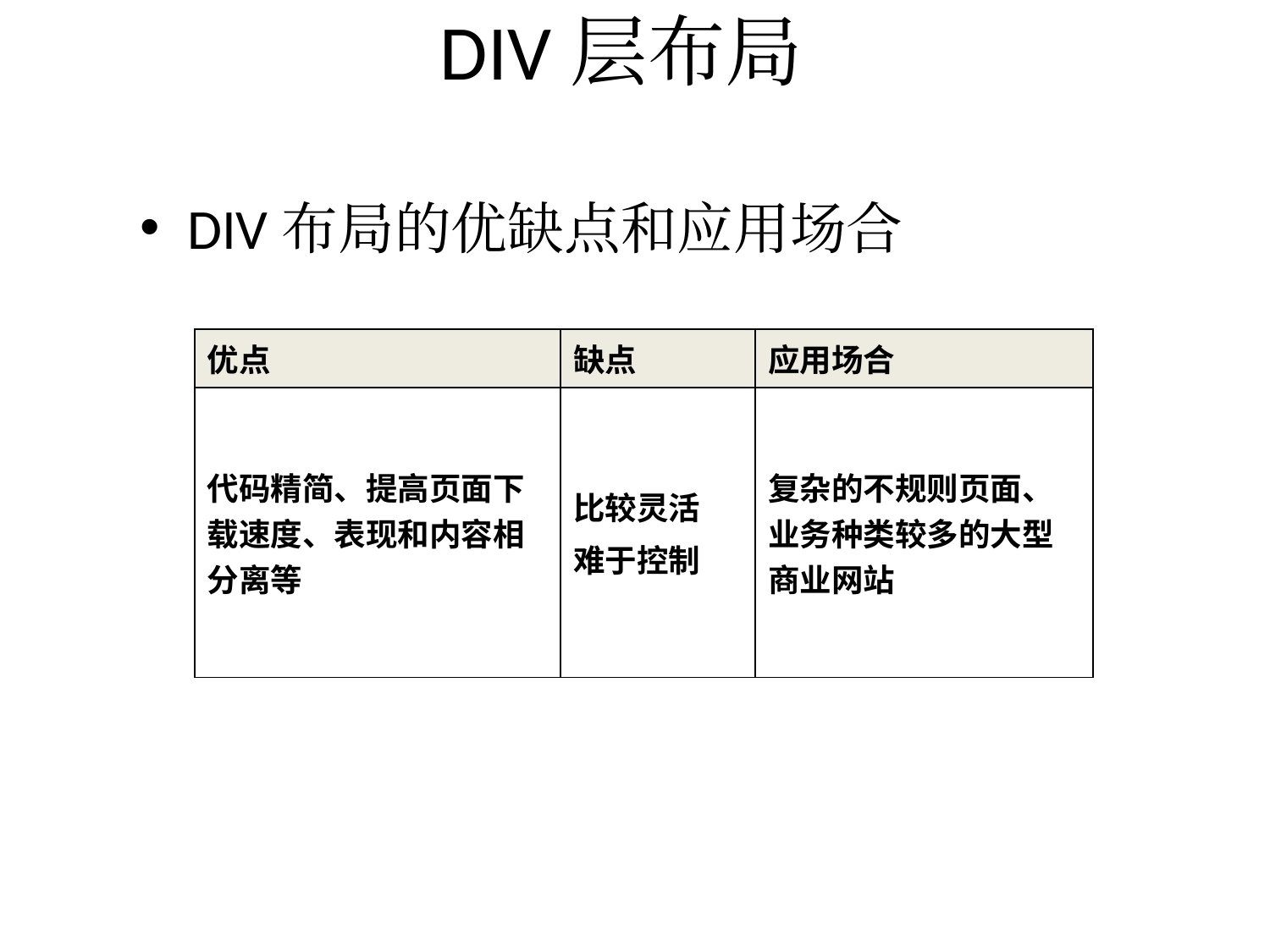

# DIV层布局
DIV布局的优缺点和应用场合
| 优点 | 缺点 | 应用场合 |
| --- | --- | --- |
| 代码精简、提高页面下载速度、表现和内容相分离等 | 比较灵活 难于控制 | 复杂的不规则页面、业务种类较多的大型商业网站 |